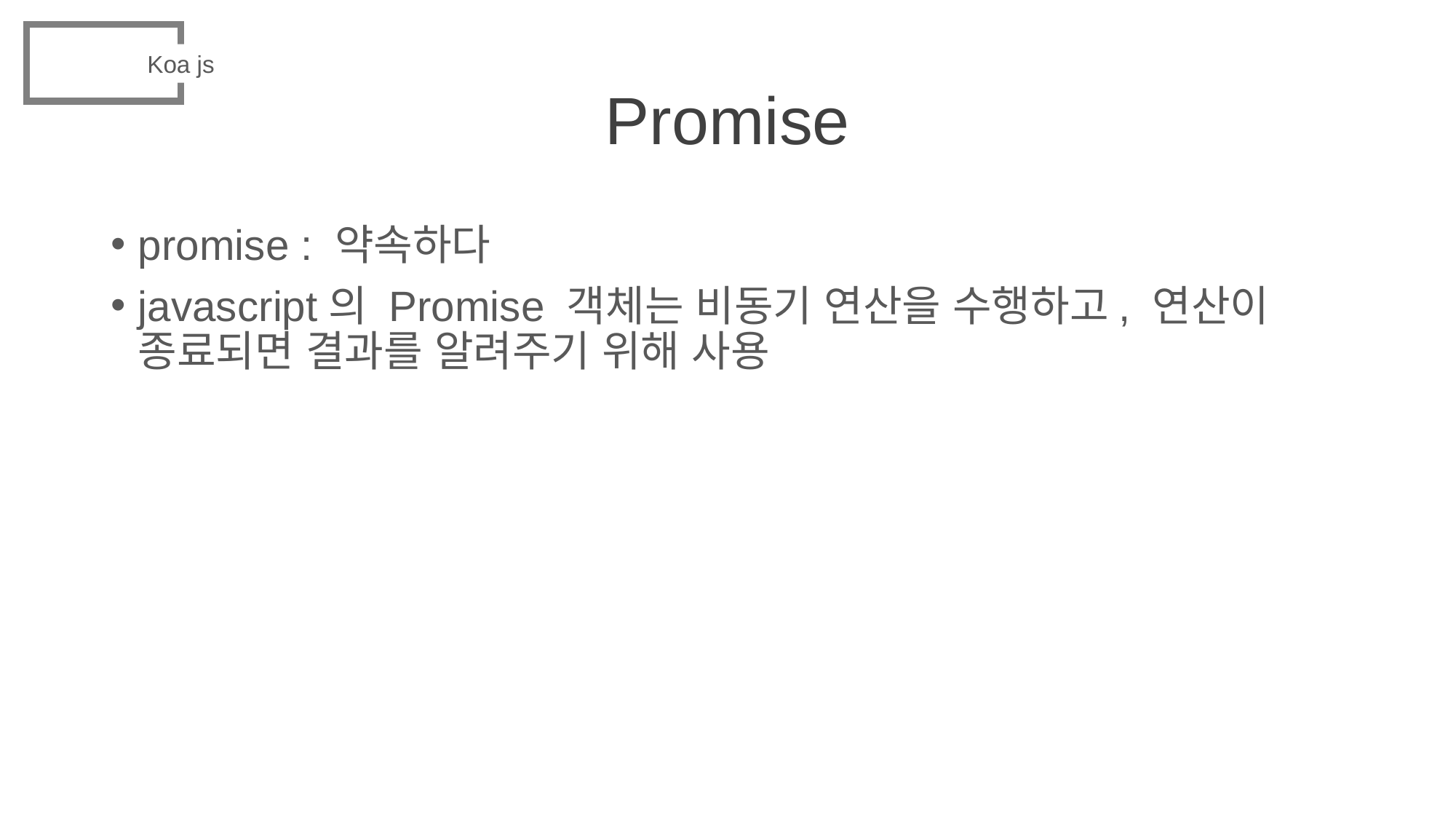

Koa js
# Promise
promise : 약속하다
javascript의 Promise 객체는 비동기 연산을 수행하고, 연산이 종료되면 결과를 알려주기 위해 사용